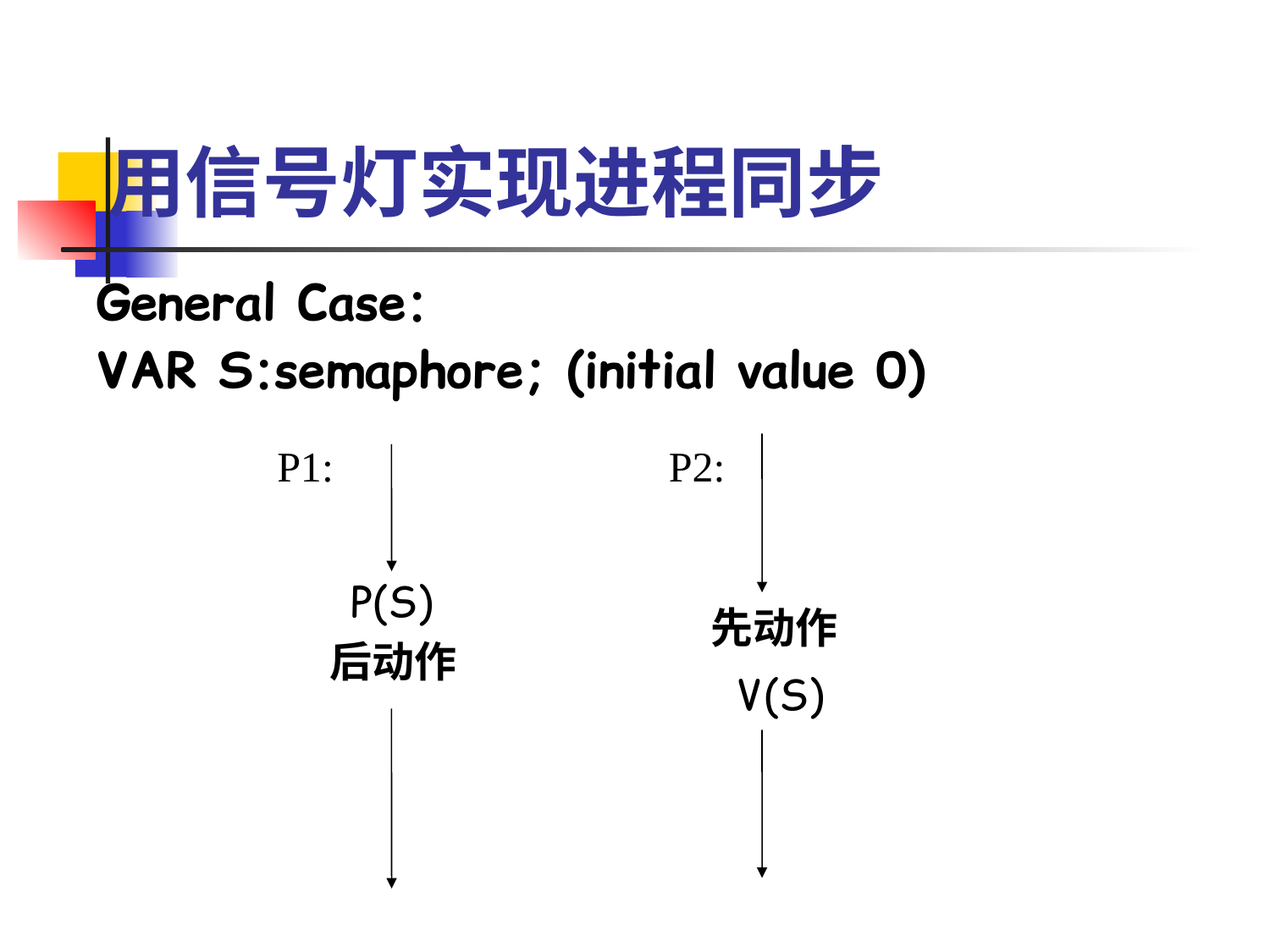

# 用信号灯实现进程同步
General Case:
VAR S:semaphore; (initial value 0)
P1:
P2:

  P(S)
后动作
先动作
  V(S)